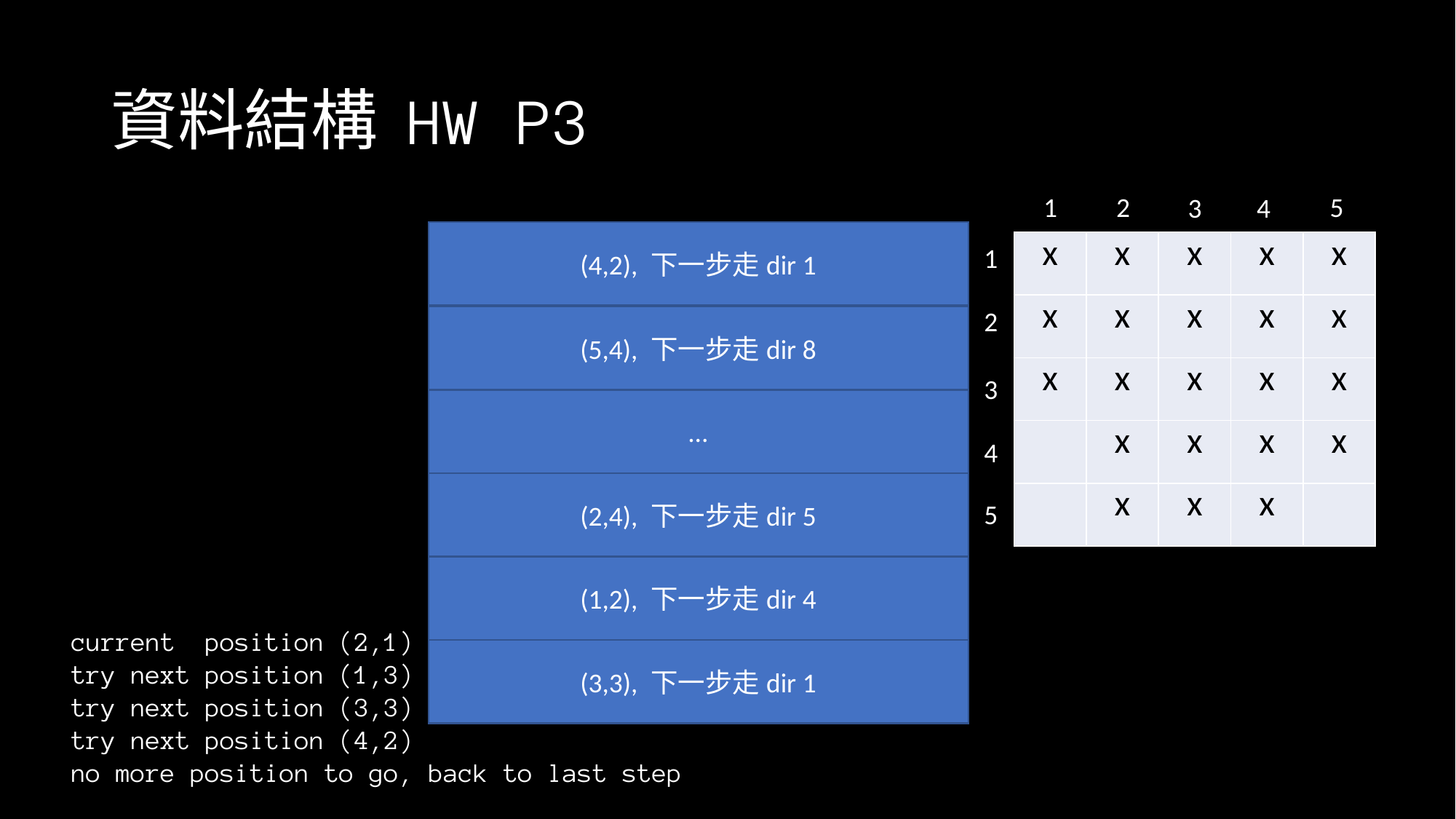

# 資料結構 HW P3
1
2
5
3
4
(4,2), 下一步走dir 1
| x | x | x | x | x |
| --- | --- | --- | --- | --- |
| x | x | x | x | x |
| x | x | x | x | x |
|  | x | x | x | x |
|  | x | x | x |  |
1
2
(5,4), 下一步走dir 8
3
…
4
(2,4), 下一步走dir 5
5
(1,2), 下一步走dir 4
current  position (2,1)
try next position (1,3)
try next position (3,3)
try next position (4,2)
no more position to go, back to last step
(3,3), 下一步走dir 1